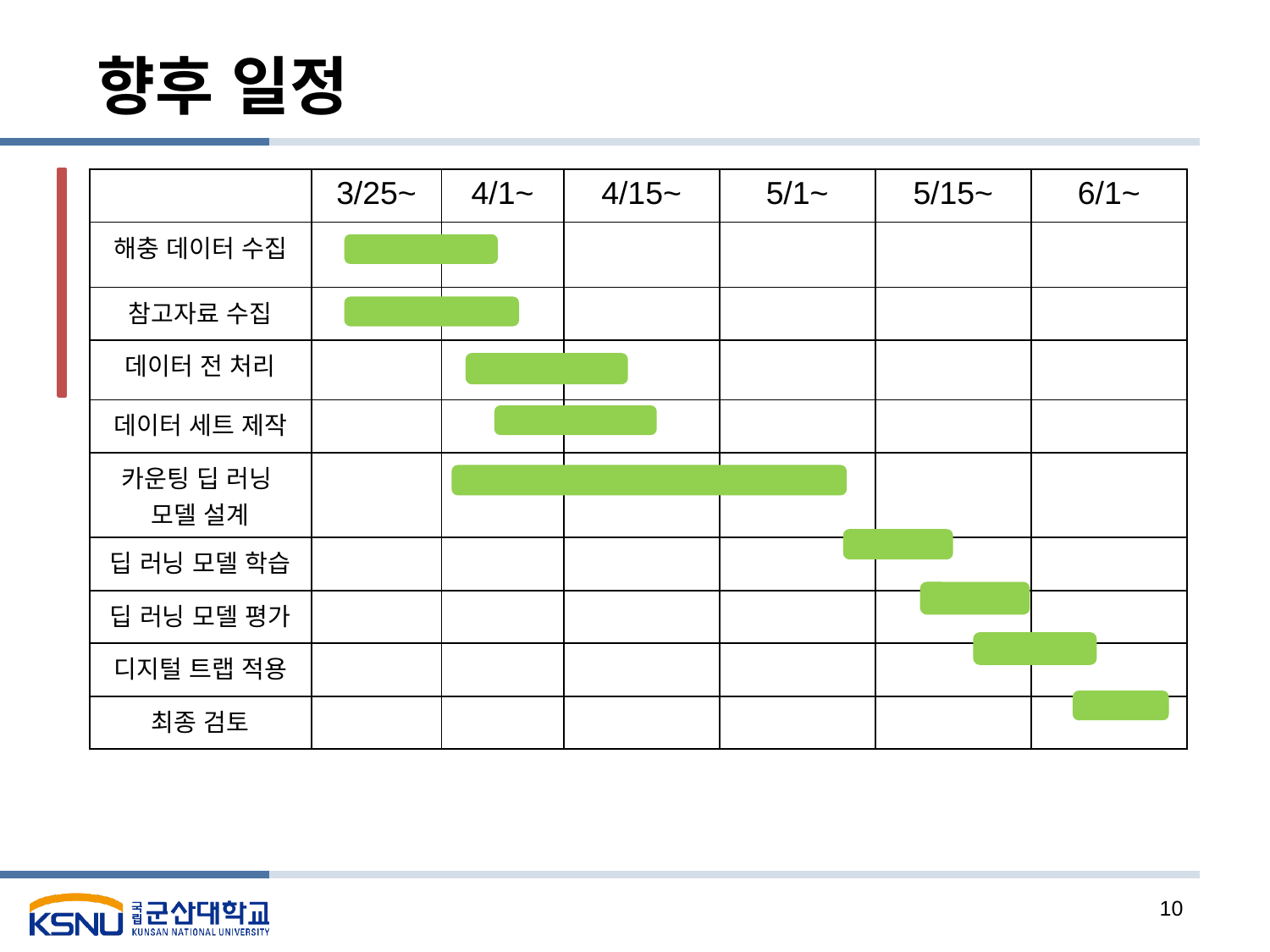

# 향후 일정

|  | 3/25~ | 4/1~ | 4/15~ | 5/1~ | 5/15~ | 6/1~ |
| --- | --- | --- | --- | --- | --- | --- |
| 해충 데이터 수집 |  |  |  |  |  |  |
| 참고자료 수집 |  |  |  |  |  |  |
| 데이터 전 처리 |  |  |  |  |  |  |
| 데이터 세트 제작 |  |  |  |  |  |  |
| 카운팅 딥 러닝 모델 설계 |  |  |  |  |  |  |
| 딥 러닝 모델 학습 |  |  |  |  |  |  |
| 딥 러닝 모델 평가 |  |  |  |  |  |  |
| 디지털 트랩 적용 |  |  |  |  |  |  |
| 최종 검토 |  |  |  |  |  |  |

10